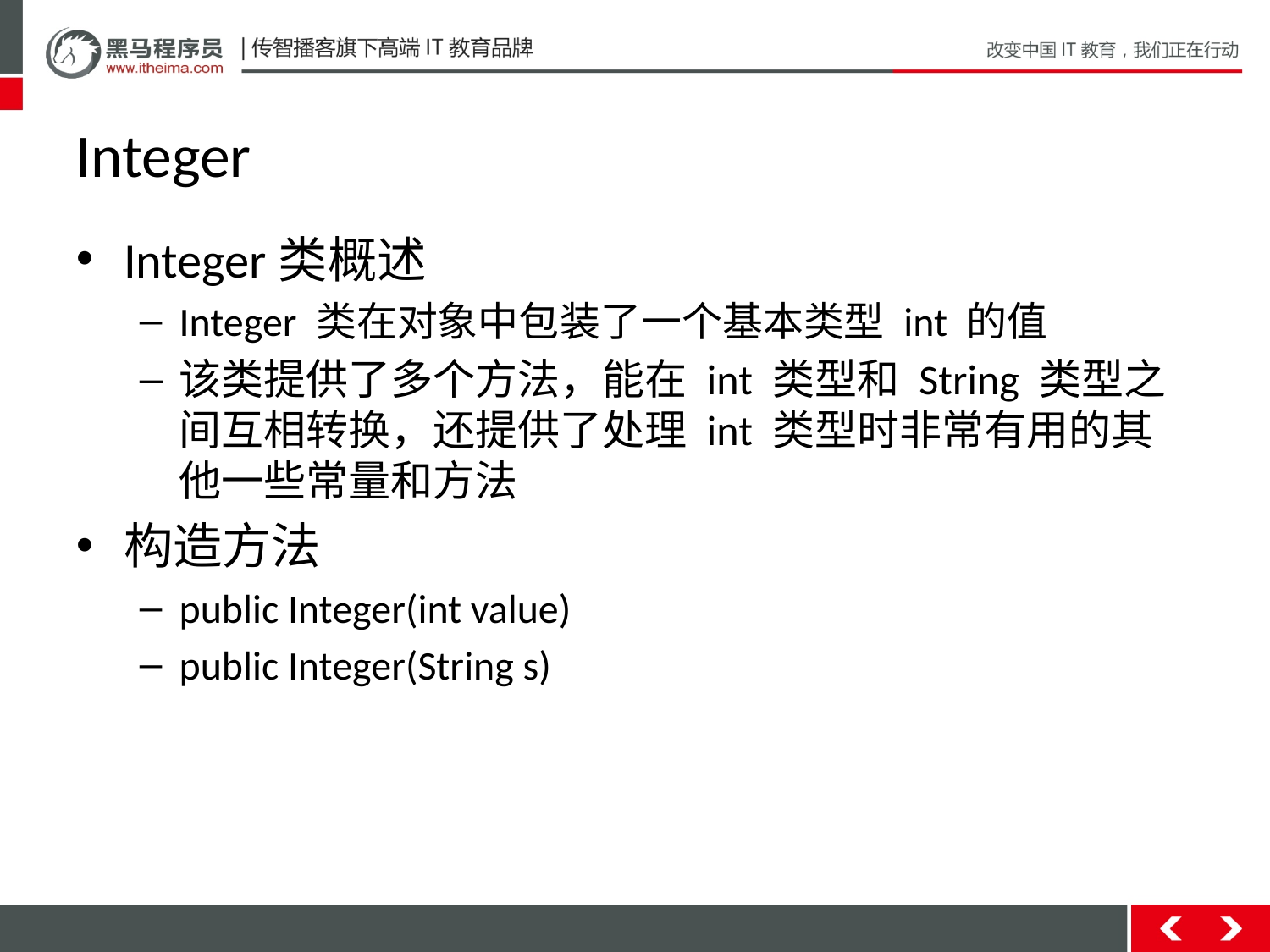

# Integer
Integer类概述
Integer 类在对象中包装了一个基本类型 int 的值
该类提供了多个方法，能在 int 类型和 String 类型之间互相转换，还提供了处理 int 类型时非常有用的其他一些常量和方法
构造方法
public Integer(int value)
public Integer(String s)